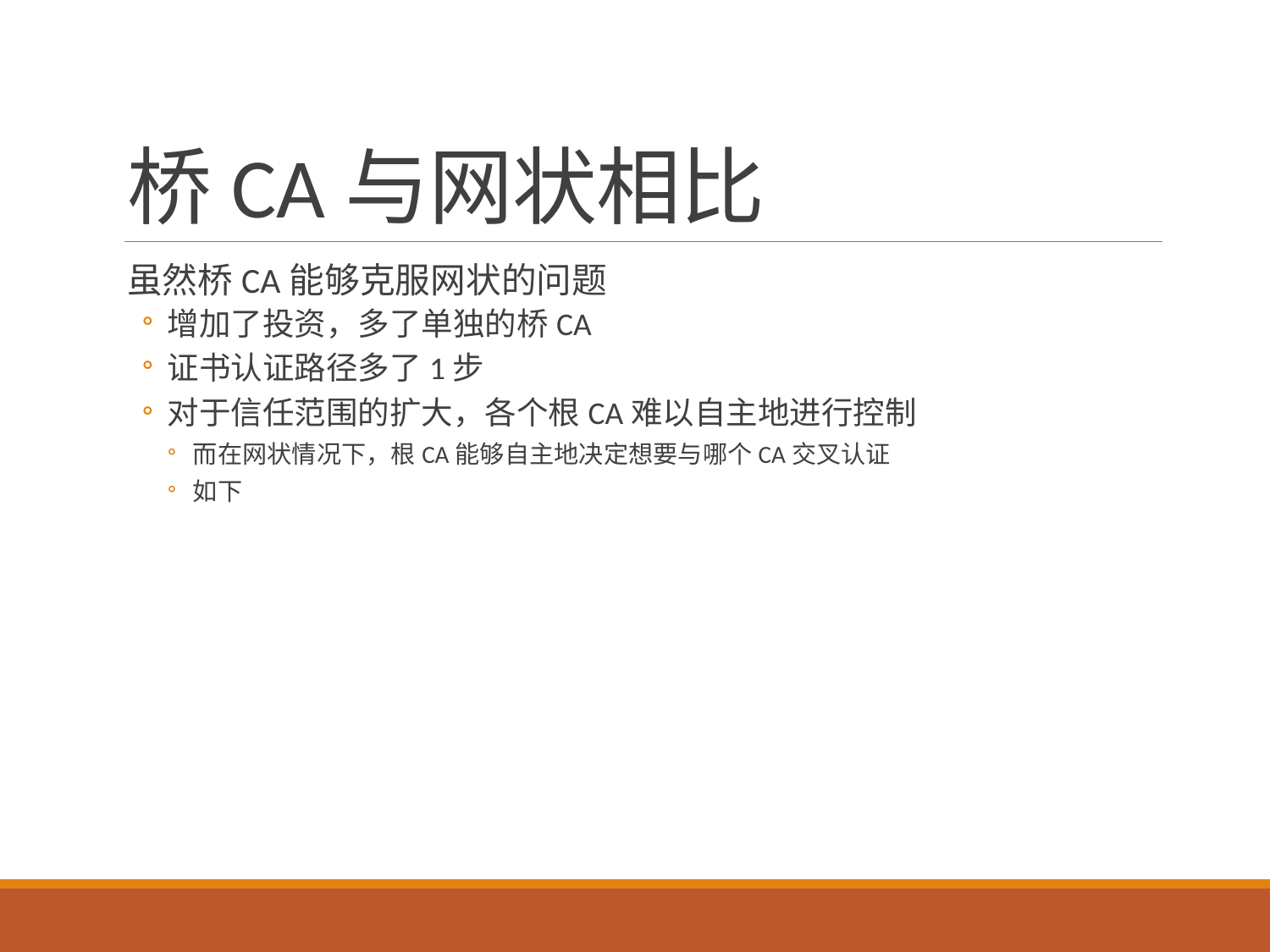

# 桥CA与网状相比
虽然桥CA能够克服网状的问题
增加了投资，多了单独的桥CA
证书认证路径多了1步
对于信任范围的扩大，各个根CA难以自主地进行控制
而在网状情况下，根CA能够自主地决定想要与哪个CA交叉认证
如下
97